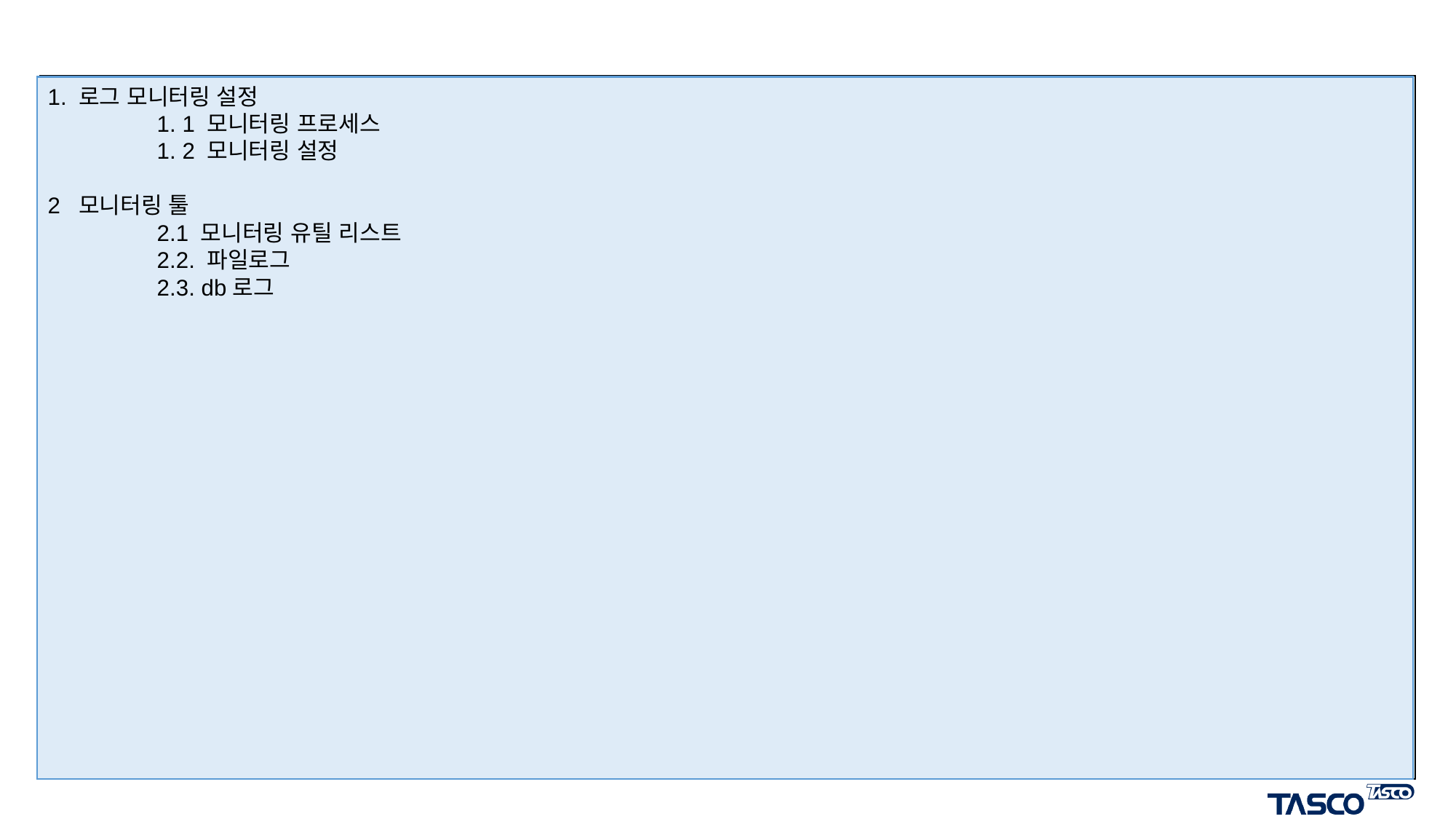

#
1. 로그 모니터링 설정
	1. 1 모니터링 프로세스
	1. 2 모니터링 설정

2  모니터링 툴
	2.1 모니터링 유틸 리스트
	2.2. 파일로그
	2.3. db로그